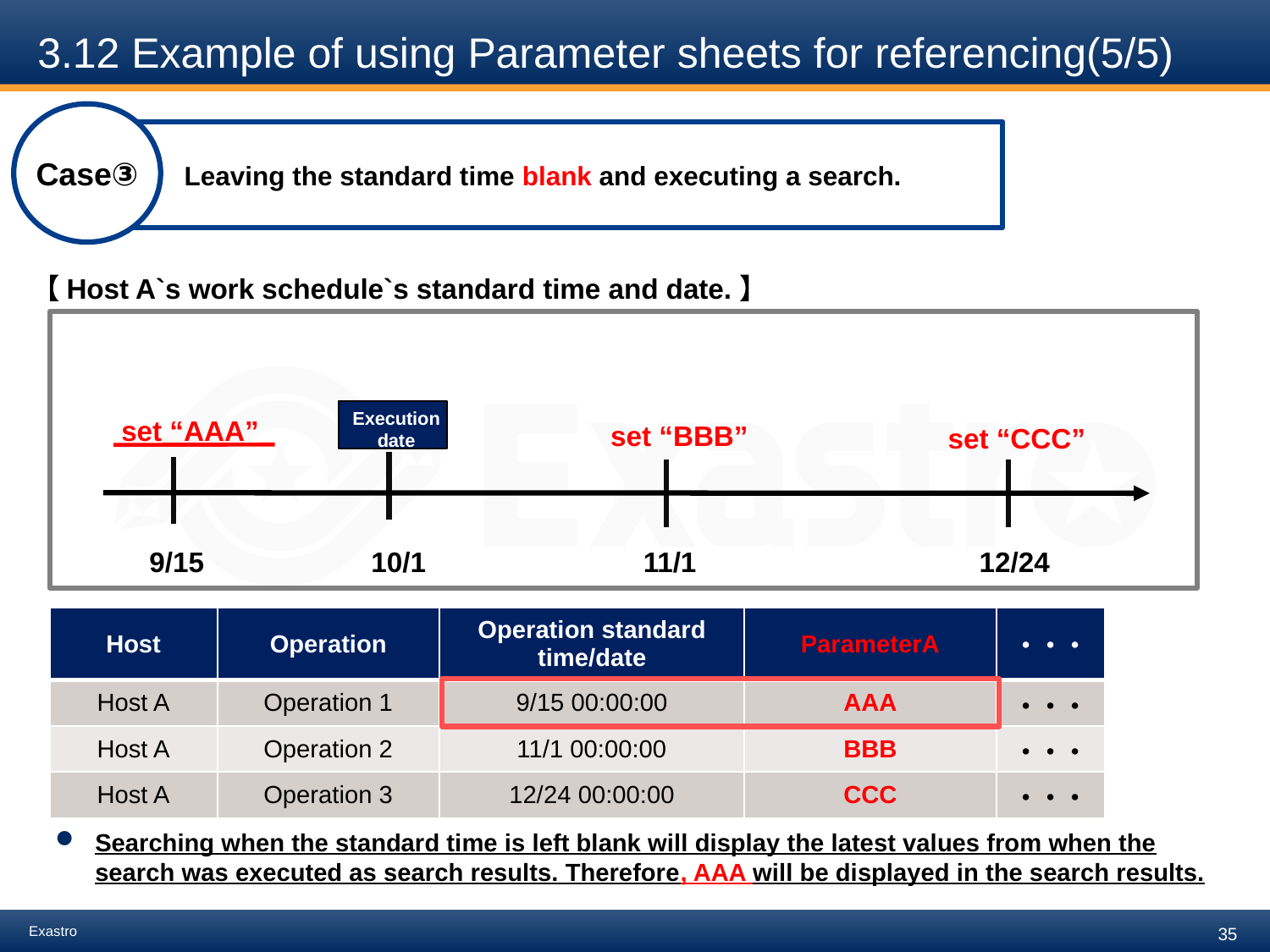

# 3.12 Example of using Parameter sheets for referencing(5/5)
Case③

ケース
Leaving the standard time blank and executing a search.
【Host A`s work schedule`s standard time and date.】

Execution date

set “AAA”
set “BBB”
set “CCC”
9/15
10/1
11/1
12/24
| Host | Operation | Operation standard time/date | ParameterA | ・・・ |
| --- | --- | --- | --- | --- |
| Host A | Operation 1 | 9/15 00:00:00 | AAA | ・・・ |
| Host A | Operation 2 | 11/1 00:00:00 | BBB | ・・・ |
| Host A | Operation 3 | 12/24 00:00:00 | CCC | ・・・ |

結果
Searching when the standard time is left blank will display the latest values from when the search was executed as search results. Therefore, AAA will be displayed in the search results.